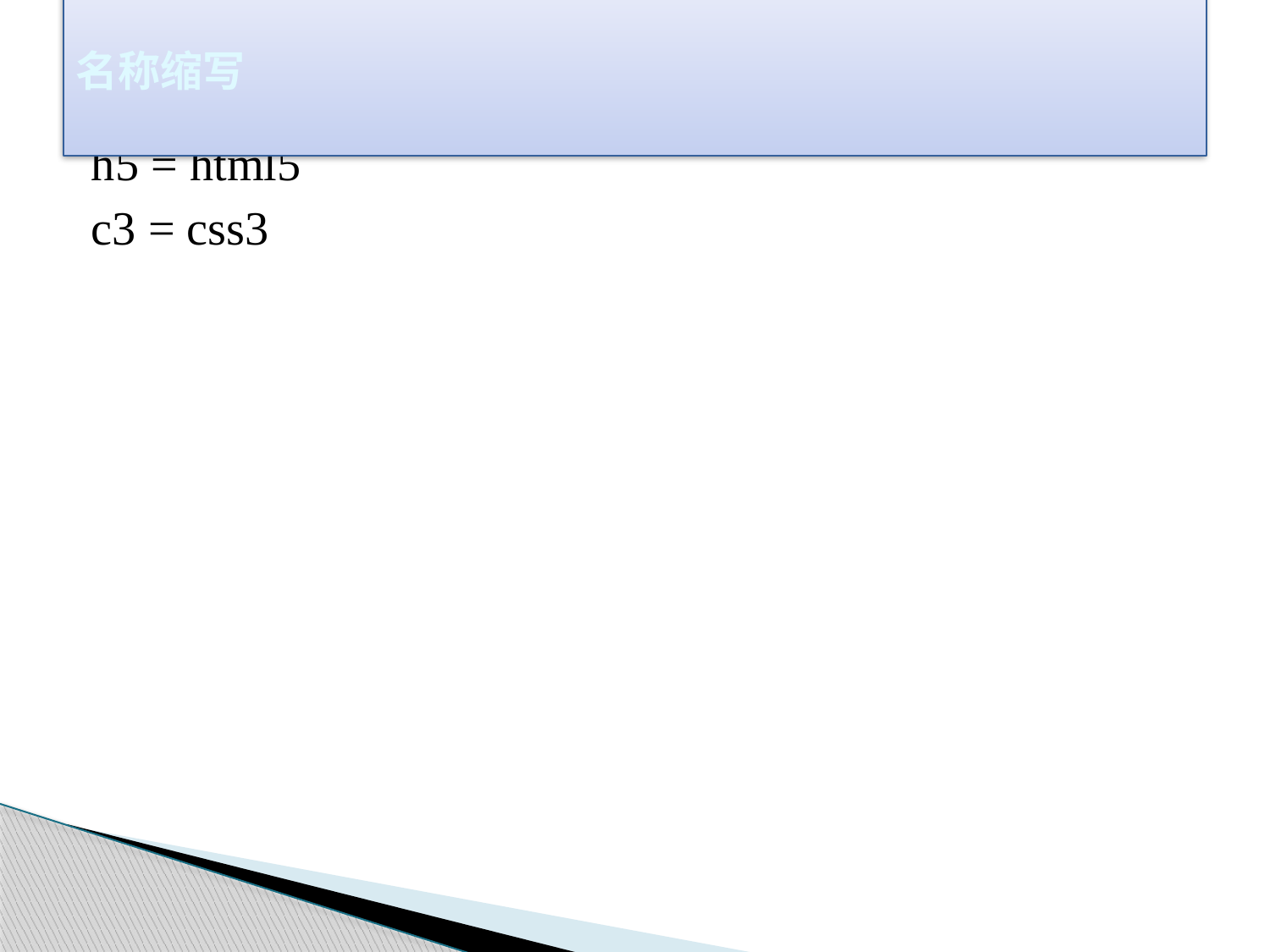

# 名称缩写
h5 = html5
c3 = css3